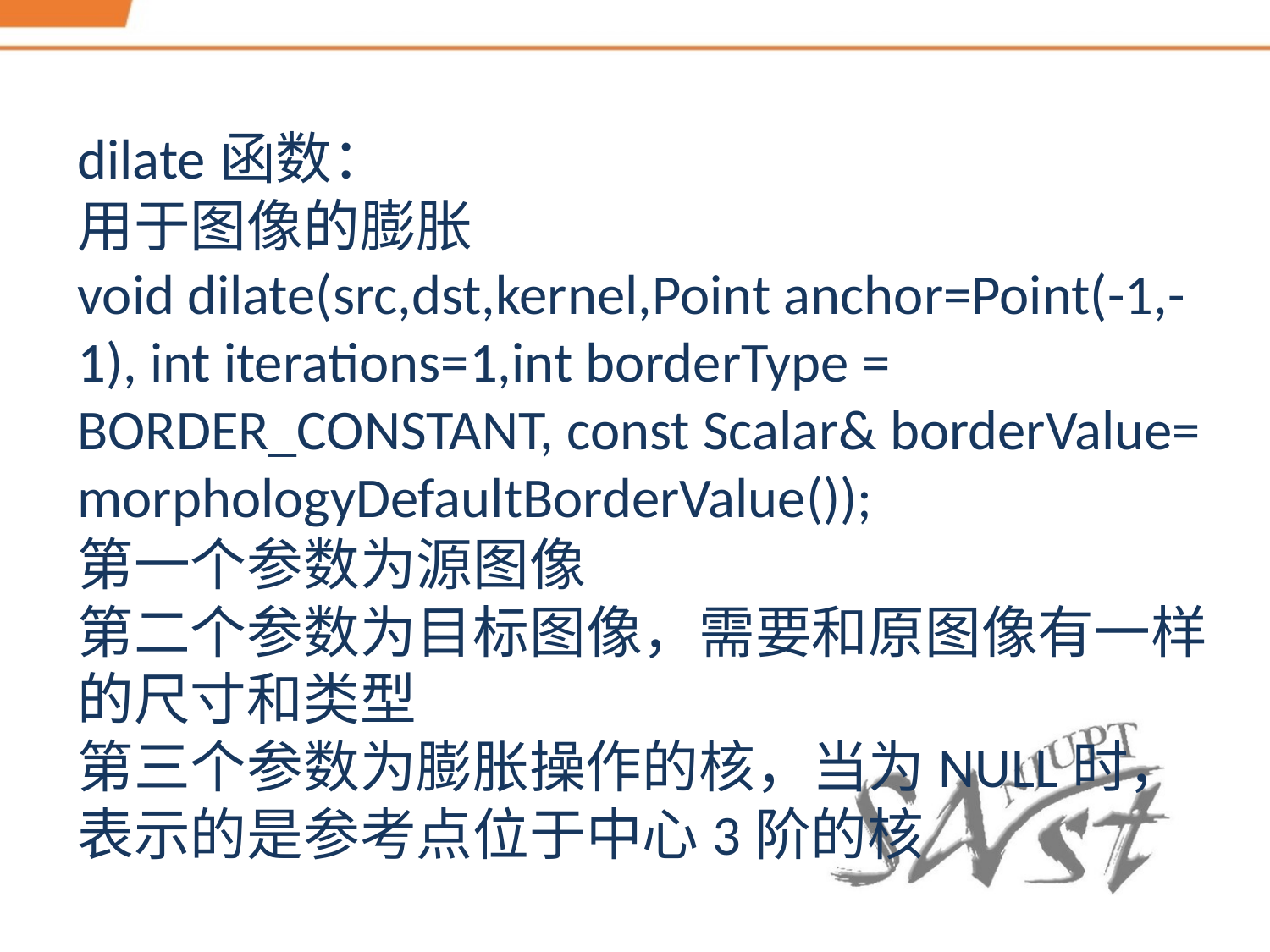

dilate函数：
用于图像的膨胀
void dilate(src,dst,kernel,Point anchor=Point(-1,-1), int iterations=1,int borderType = BORDER_CONSTANT, const Scalar& borderValue= morphologyDefaultBorderValue());
第一个参数为源图像
第二个参数为目标图像，需要和原图像有一样的尺寸和类型
第三个参数为膨胀操作的核，当为NULL时，表示的是参考点位于中心3阶的核